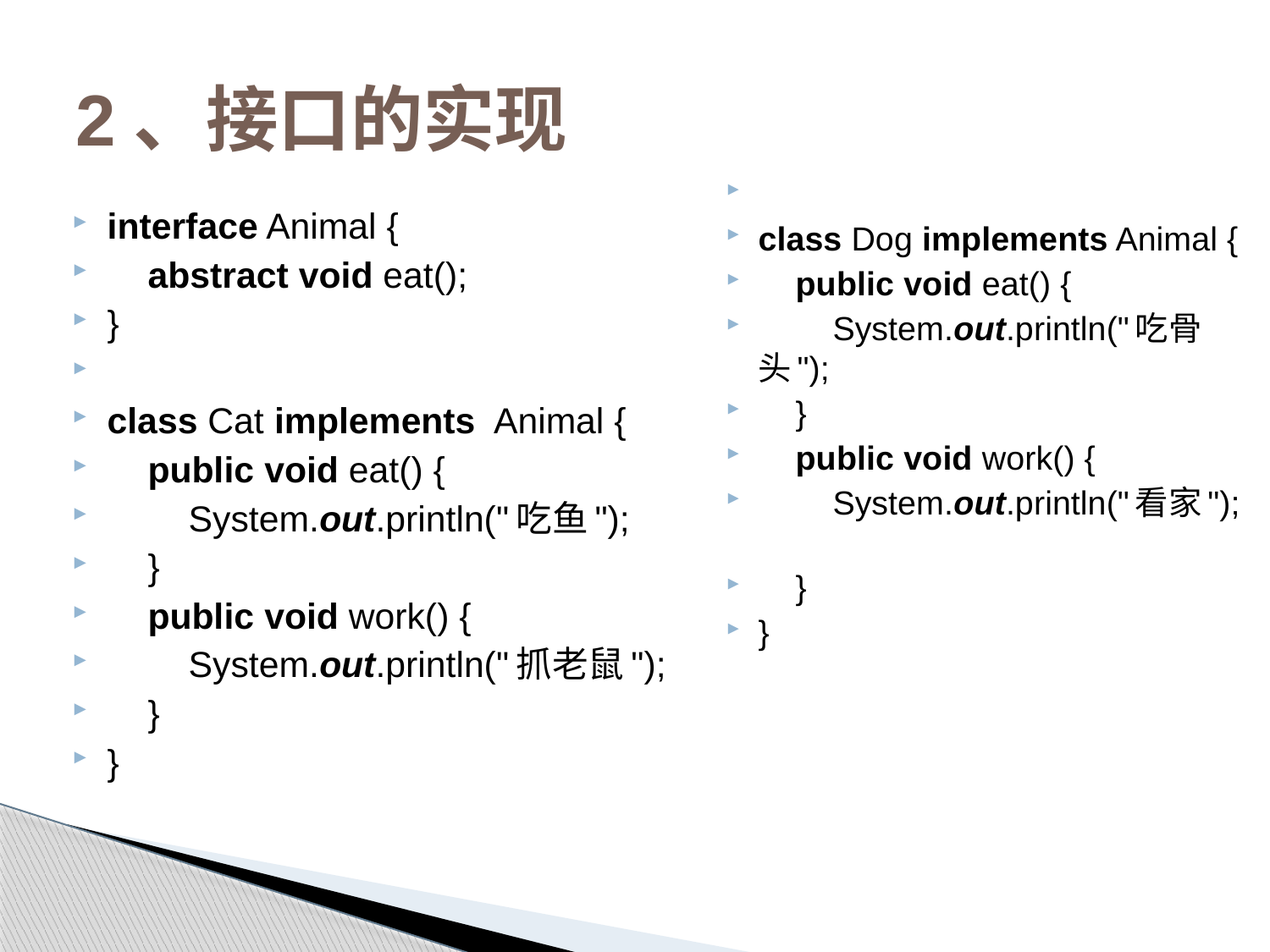

# 2、接口的实现

class Dog implements Animal {
    public void eat() {
        System.out.println("吃骨头");
    }
    public void work() {
        System.out.println("看家");
    }
}

interface Animal {
    abstract void eat();
}

class Cat implements  Animal {
    public void eat() {
        System.out.println("吃鱼");
    }
    public void work() {
        System.out.println("抓老鼠");
    }
}